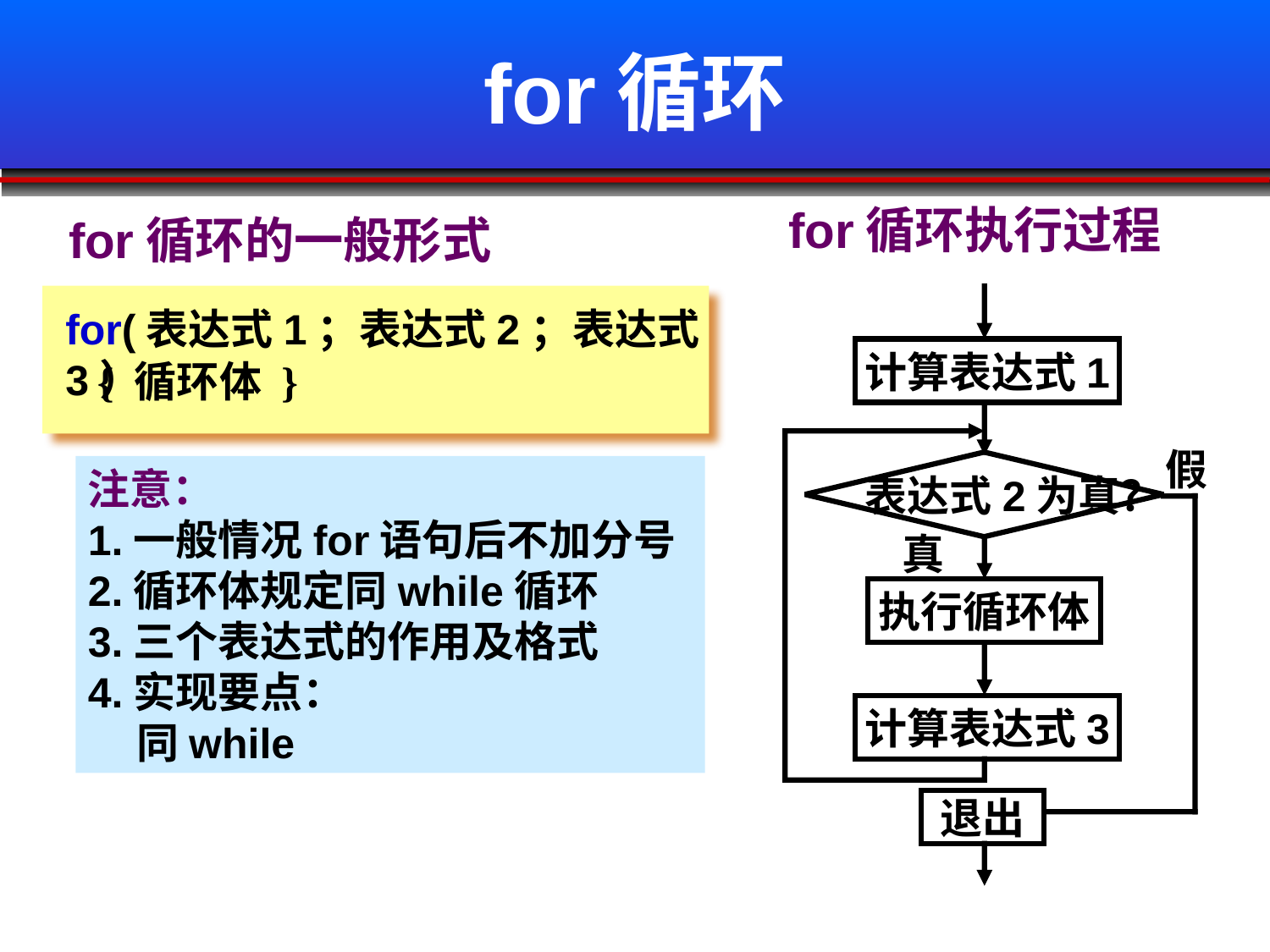

for循环
 for循环执行过程
 for循环的一般形式

for(表达式1；表达式2；表达式3）
计算表达式1
{ 循环体 }

假

表达式2为真？
注意：
1.一般情况for语句后不加分号
2.循环体规定同while循环
3.三个表达式的作用及格式
4.实现要点：
    同while

真

执行循环体

计算表达式3

退出